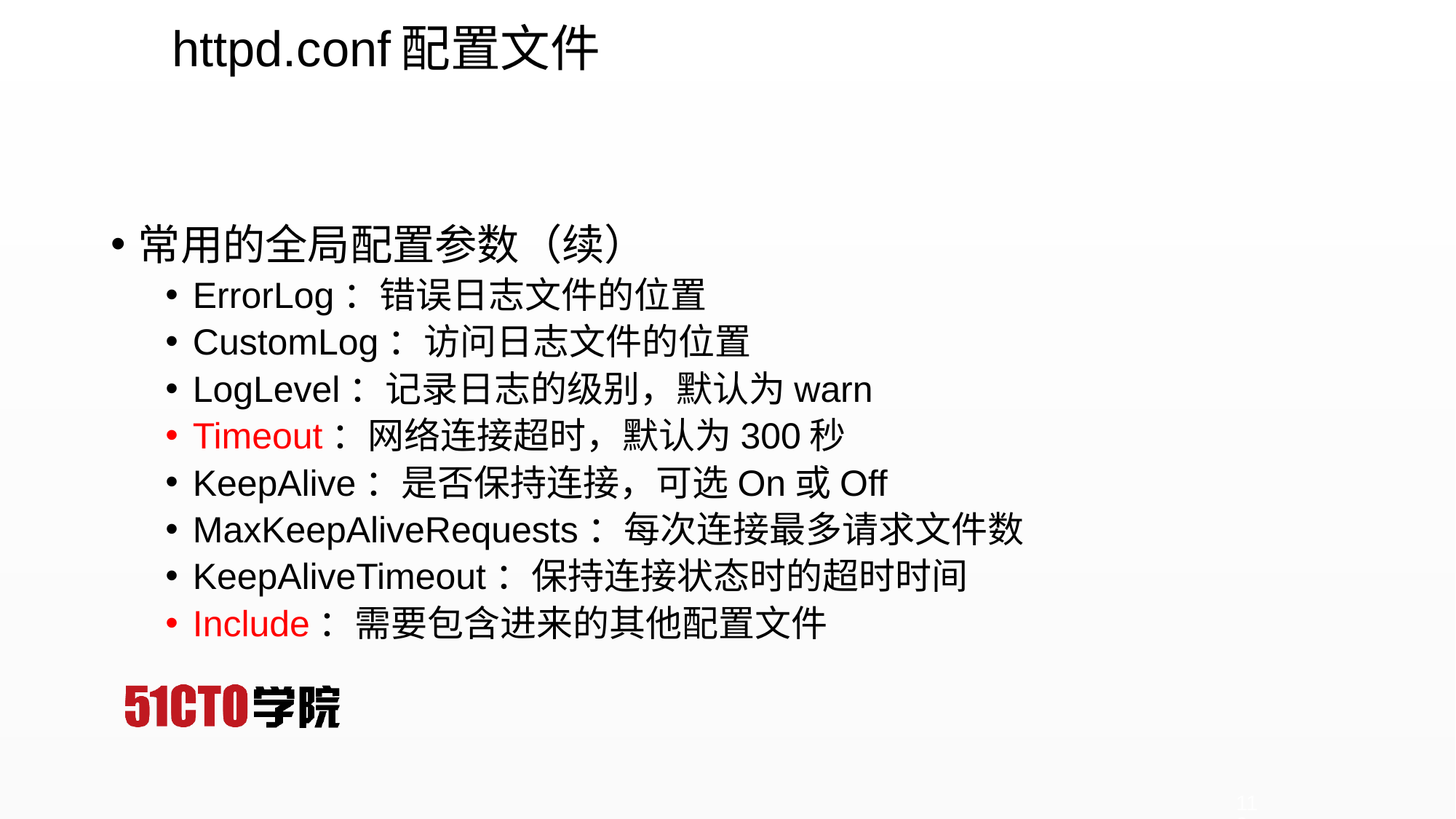

# httpd.conf配置文件
常用的全局配置参数（续）
ErrorLog：错误日志文件的位置
CustomLog：访问日志文件的位置
LogLevel：记录日志的级别，默认为warn
Timeout：网络连接超时，默认为300秒
KeepAlive：是否保持连接，可选On或Off
MaxKeepAliveRequests：每次连接最多请求文件数
KeepAliveTimeout：保持连接状态时的超时时间
Include：需要包含进来的其他配置文件
112